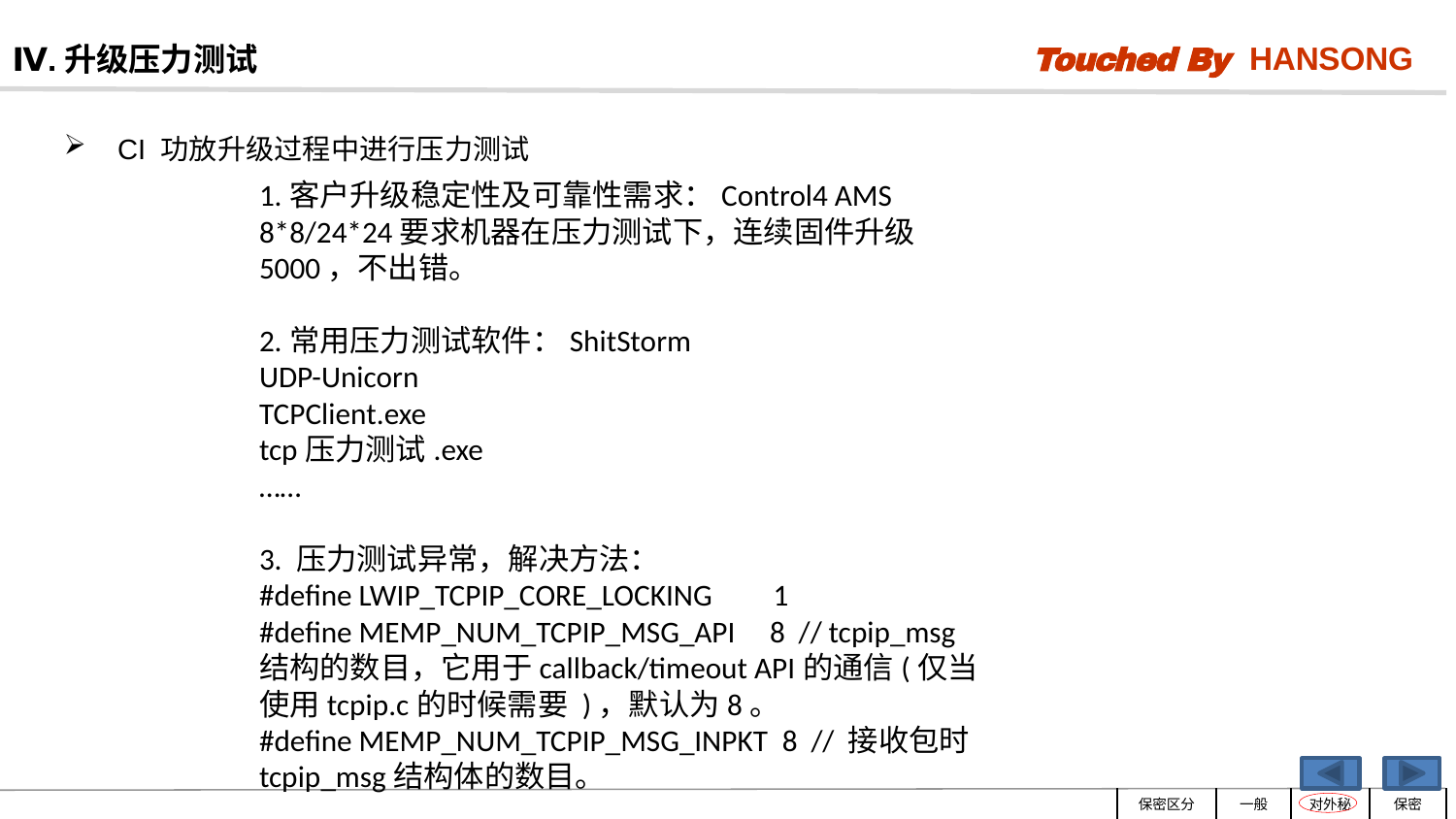

Ⅳ.升级压力测试

 CI 功放升级过程中进行压力测试

1.客户升级稳定性及可靠性需求：Control4 AMS 8*8/24*24要求机器在压力测试下，连续固件升级5000，不出错。

2.常用压力测试软件：ShitStorm
UDP-Unicorn
TCPClient.exe
tcp压力测试.exe
……

3. 压力测试异常，解决方法：
#define LWIP_TCPIP_CORE_LOCKING         1
#define MEMP_NUM_TCPIP_MSG_API     8  // tcpip_msg结构的数目，它用于callback/timeout API的通信(仅当使用tcpip.c的时候需要 )，默认为8。
#define MEMP_NUM_TCPIP_MSG_INPKT  8  // 接收包时tcpip_msg结构体的数目。